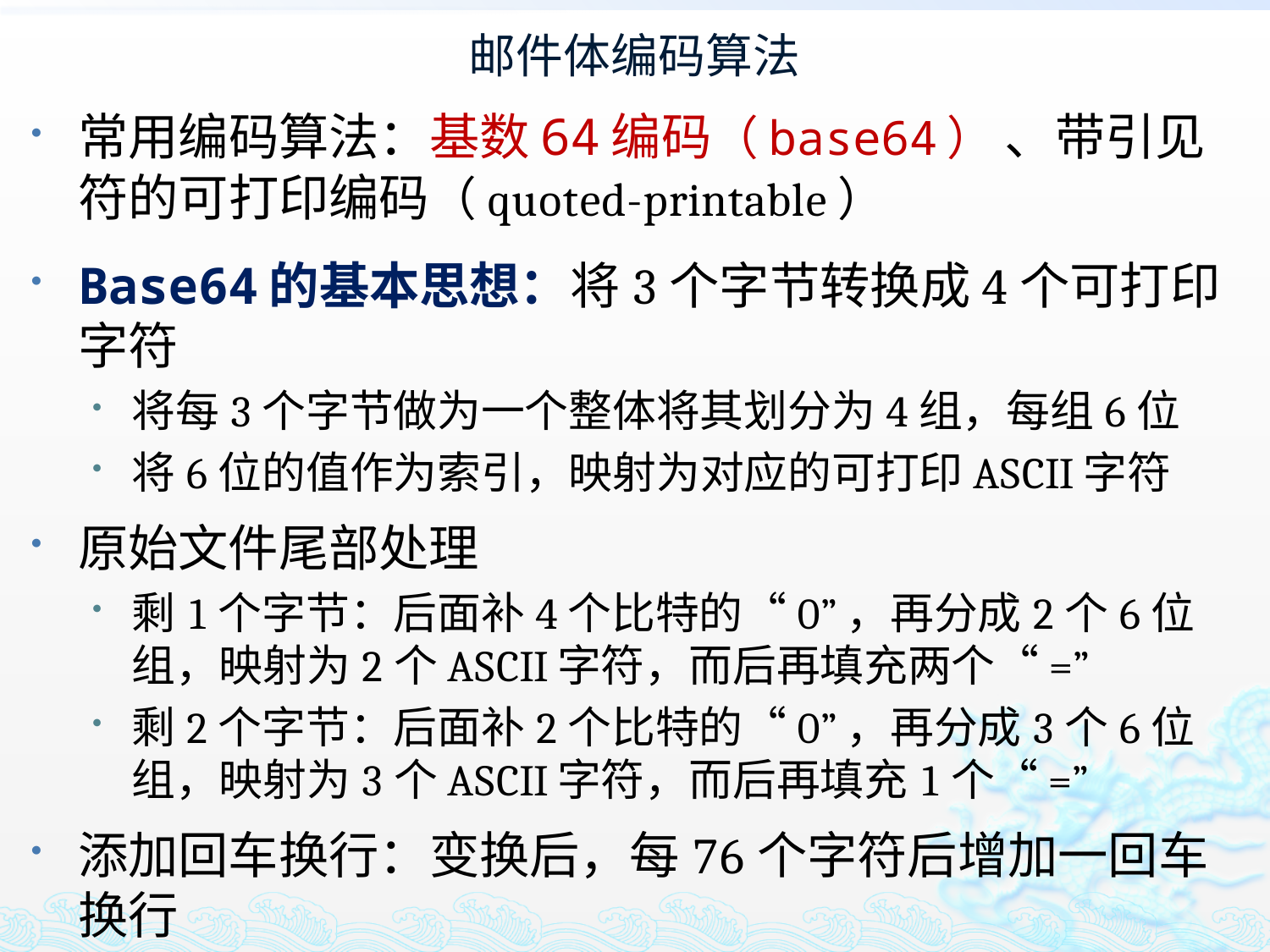

# 邮件体编码算法
常用编码算法：基数64编码（base64） 、带引见符的可打印编码（quoted-printable）
Base64的基本思想：将3个字节转换成4个可打印字符
将每3个字节做为一个整体将其划分为4组，每组6位
将6位的值作为索引，映射为对应的可打印ASCII字符
原始文件尾部处理
剩1个字节：后面补4个比特的“0”，再分成2个6位组，映射为2个ASCII字符，而后再填充两个“=”
剩2个字节：后面补2个比特的“0”，再分成3个6位组，映射为3个ASCII字符，而后再填充1个“=”
添加回车换行：变换后，每76个字符后增加一回车换行